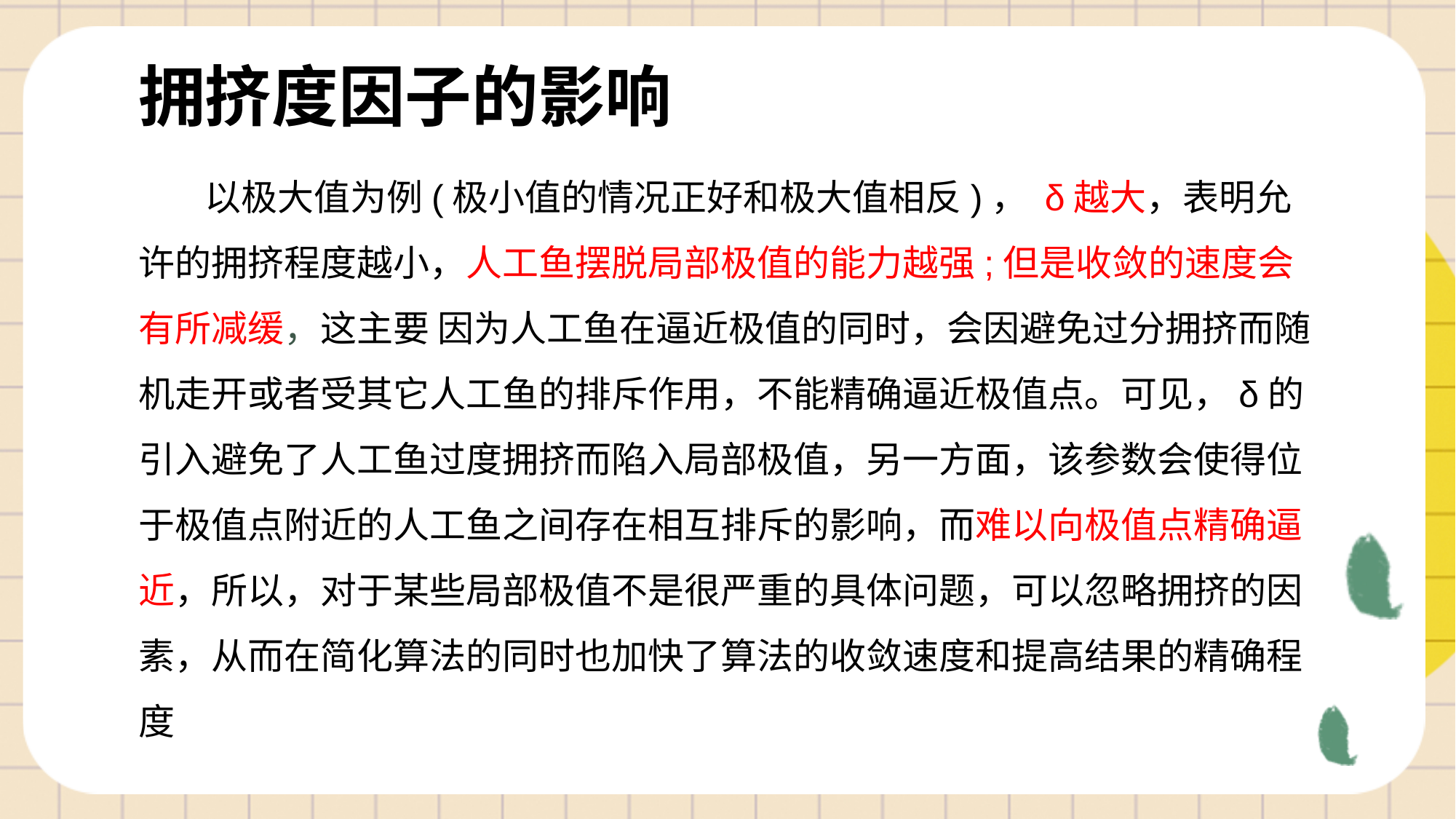

# 拥挤度因子的影响
       以极大值为例(极小值的情况正好和极大值相反)， δ越大，表明允许的拥挤程度越小，人工鱼摆脱局部极值的能力越强;但是收敛的速度会有所减缓，这主要 因为人工鱼在逼近极值的同时，会因避免过分拥挤而随机走开或者受其它人工鱼的排斥作用，不能精确逼近极值点。可见，δ的引入避免了人工鱼过度拥挤而陷入局部极值，另一方面，该参数会使得位于极值点附近的人工鱼之间存在相互排斥的影响，而难以向极值点精确逼近，所以，对于某些局部极值不是很严重的具体问题，可以忽略拥挤的因素，从而在简化算法的同时也加快了算法的收敛速度和提高结果的精确程度